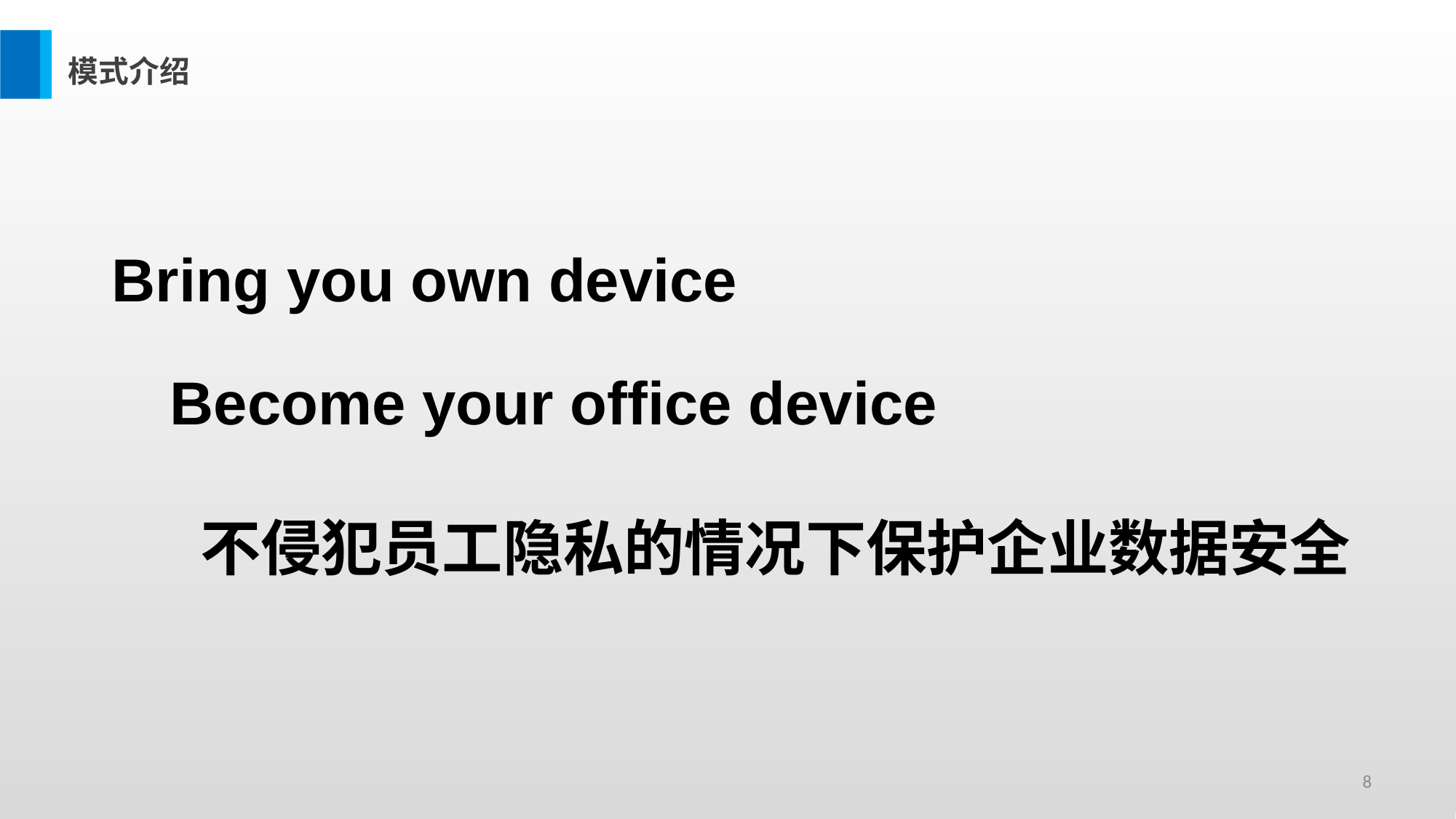

模式介绍
Bring you own device
Become your office device
不侵犯员工隐私的情况下保护企业数据安全
8